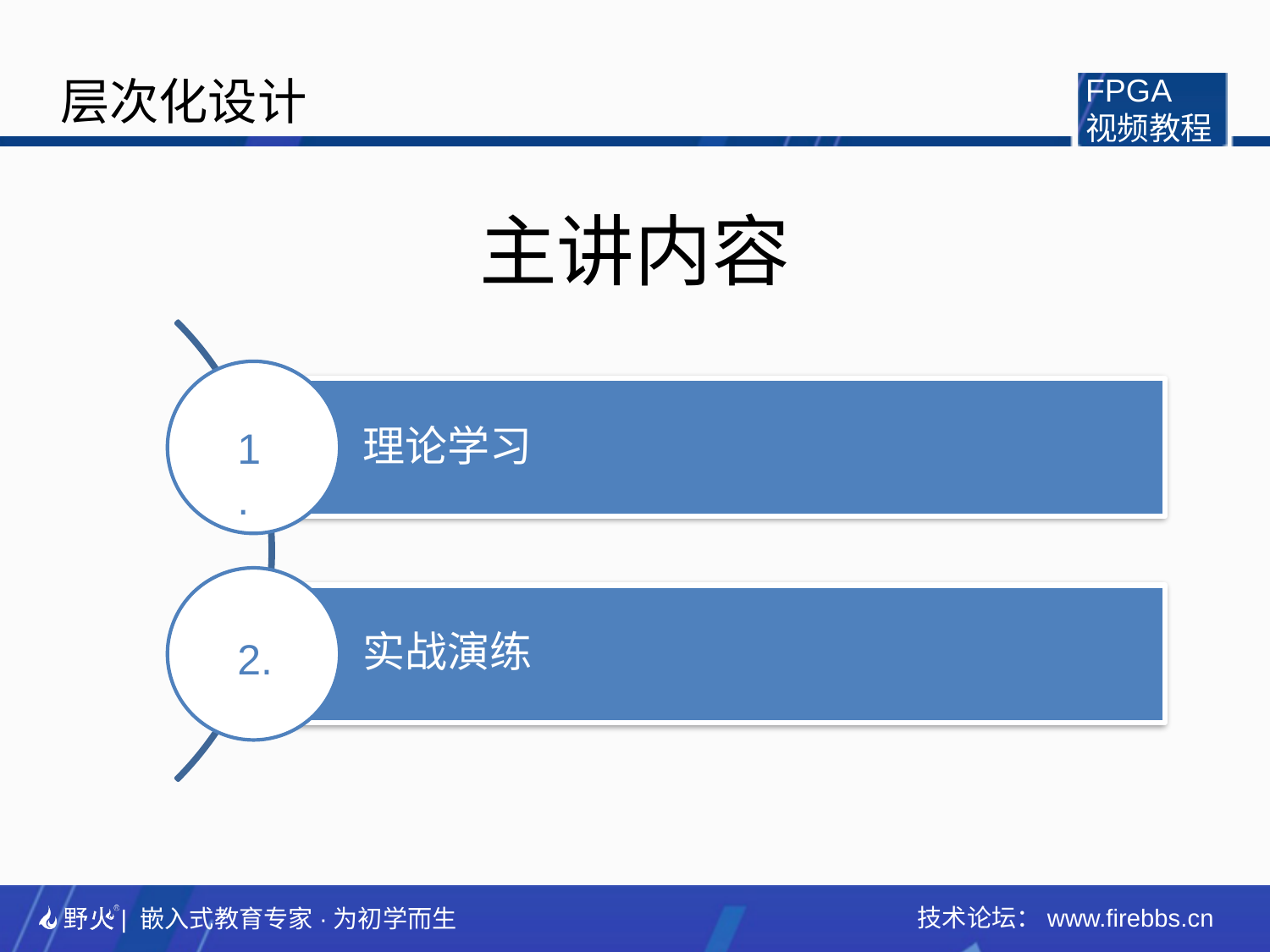

层次化设计
FPGA
视频教程
主讲内容
理论学习
实战演练
1.
2.